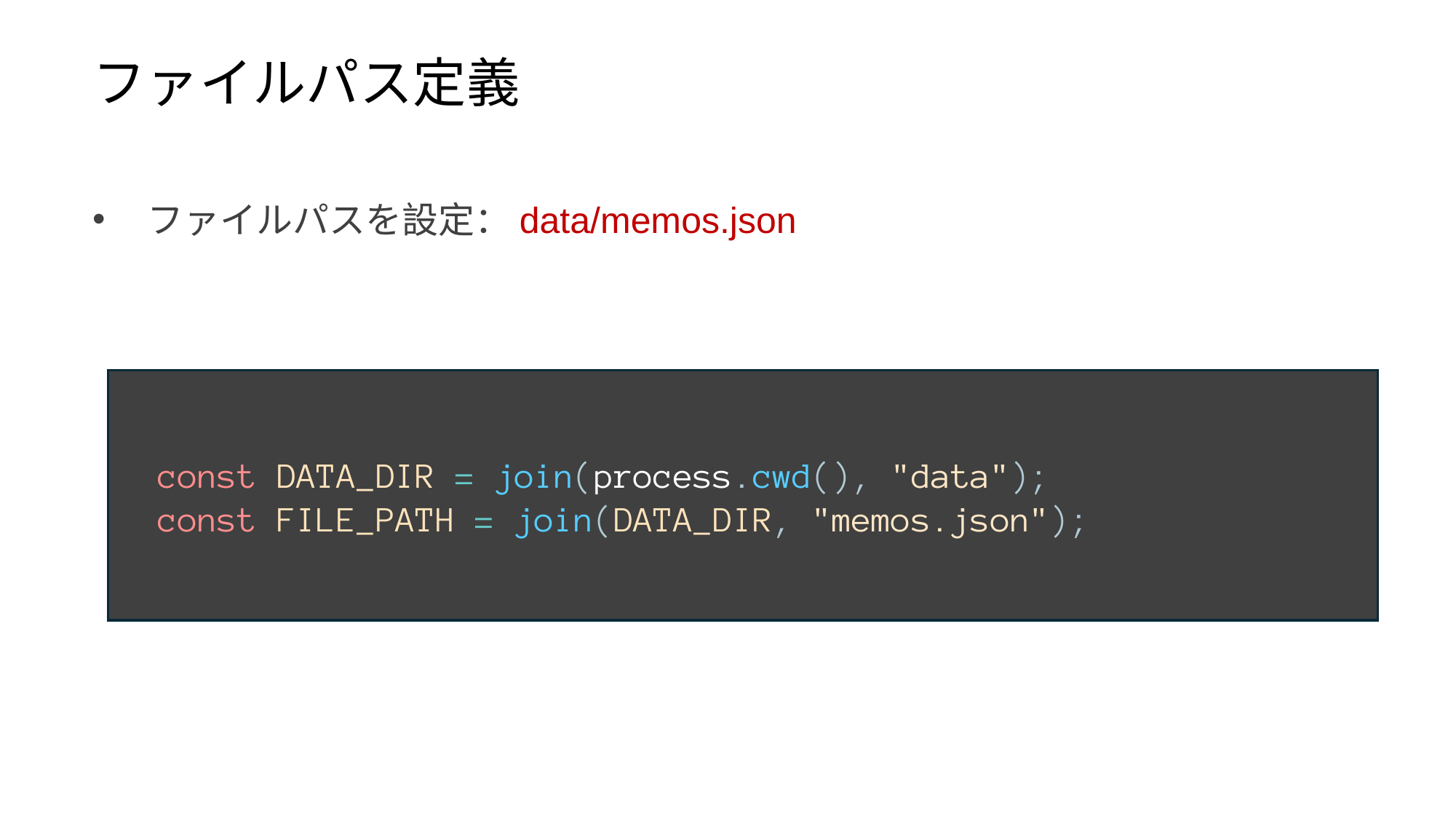

ファイルパス定義
ファイルパスを設定：data/memos.json
  const DATA_DIR = join(process.cwd(), "data");
  const FILE_PATH = join(DATA_DIR, "memos.json");